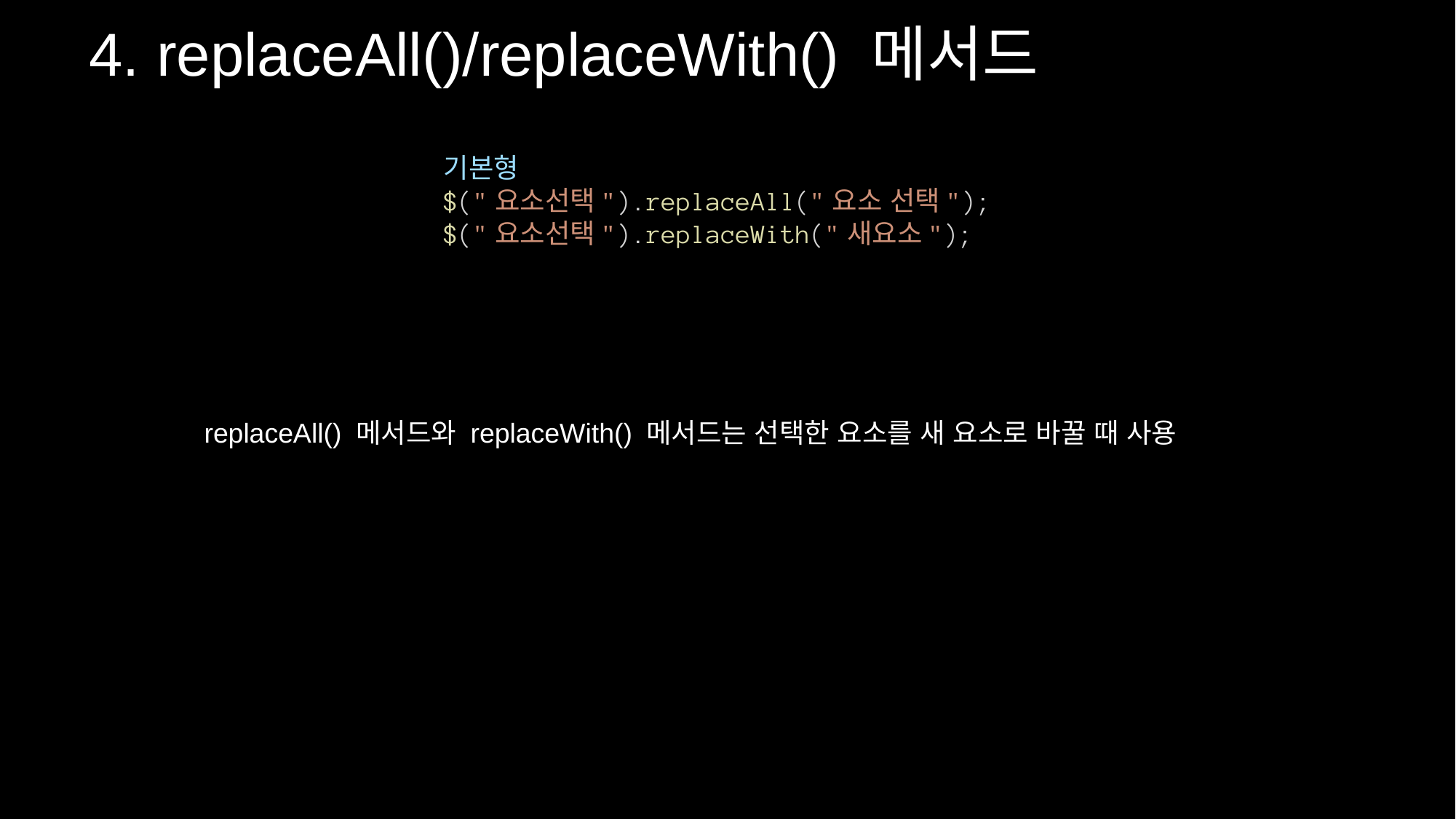

4. replaceAll()/replaceWith() 메서드
기본형
$("요소선택").replaceAll("요소 선택");
$("요소선택").replaceWith("새요소");
replaceAll() 메서드와 replaceWith() 메서드는 선택한 요소를 새 요소로 바꿀 때 사용